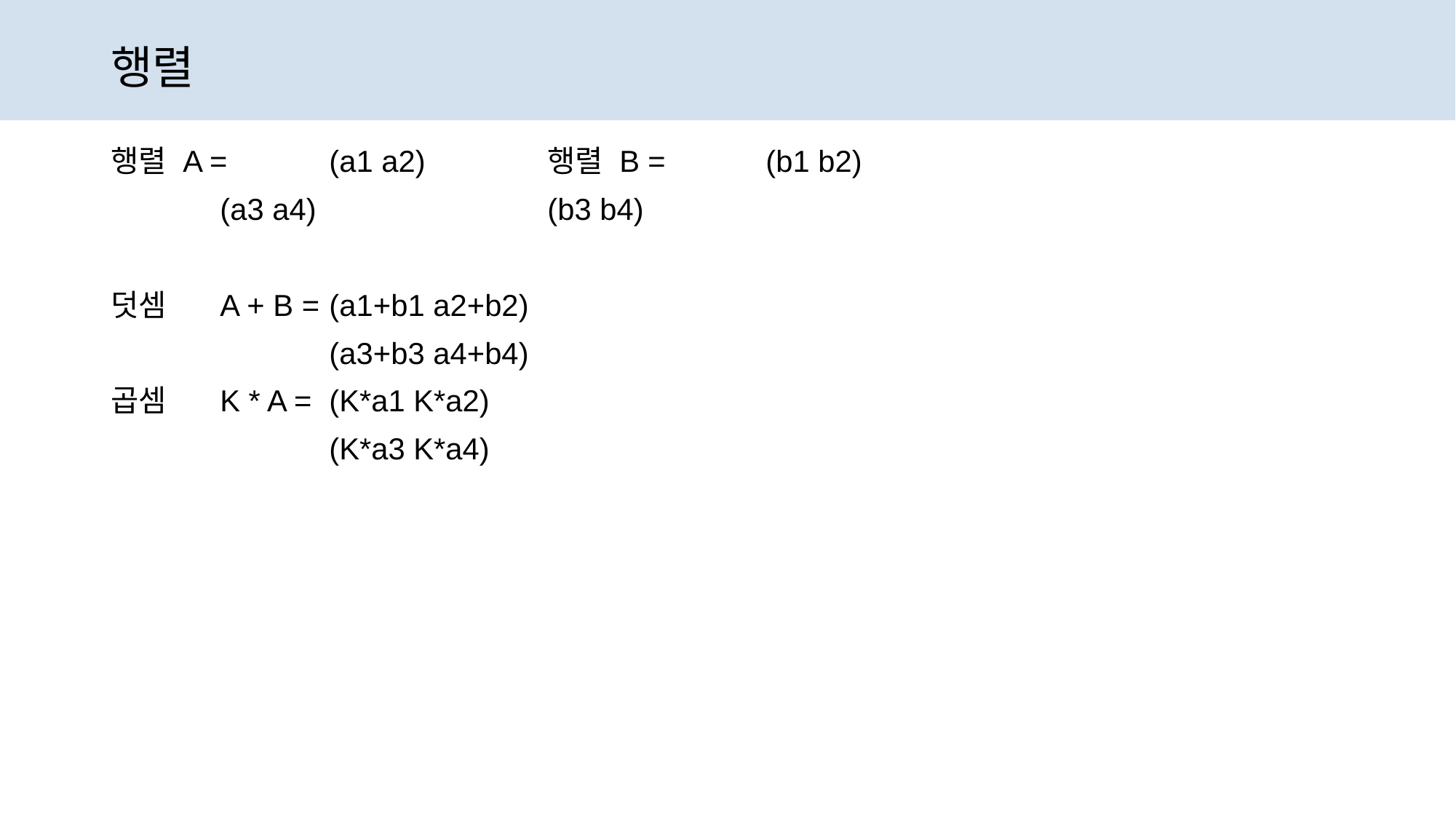

# 행렬
행렬 A =	(a1 a2)  	행렬 B =	(b1 b2)
	(a3 a4)			(b3 b4)

덧셈	A + B = 	(a1+b1 a2+b2)
		(a3+b3 a4+b4)
곱셈	K * A =	(K*a1 K*a2)
		(K*a3 K*a4)